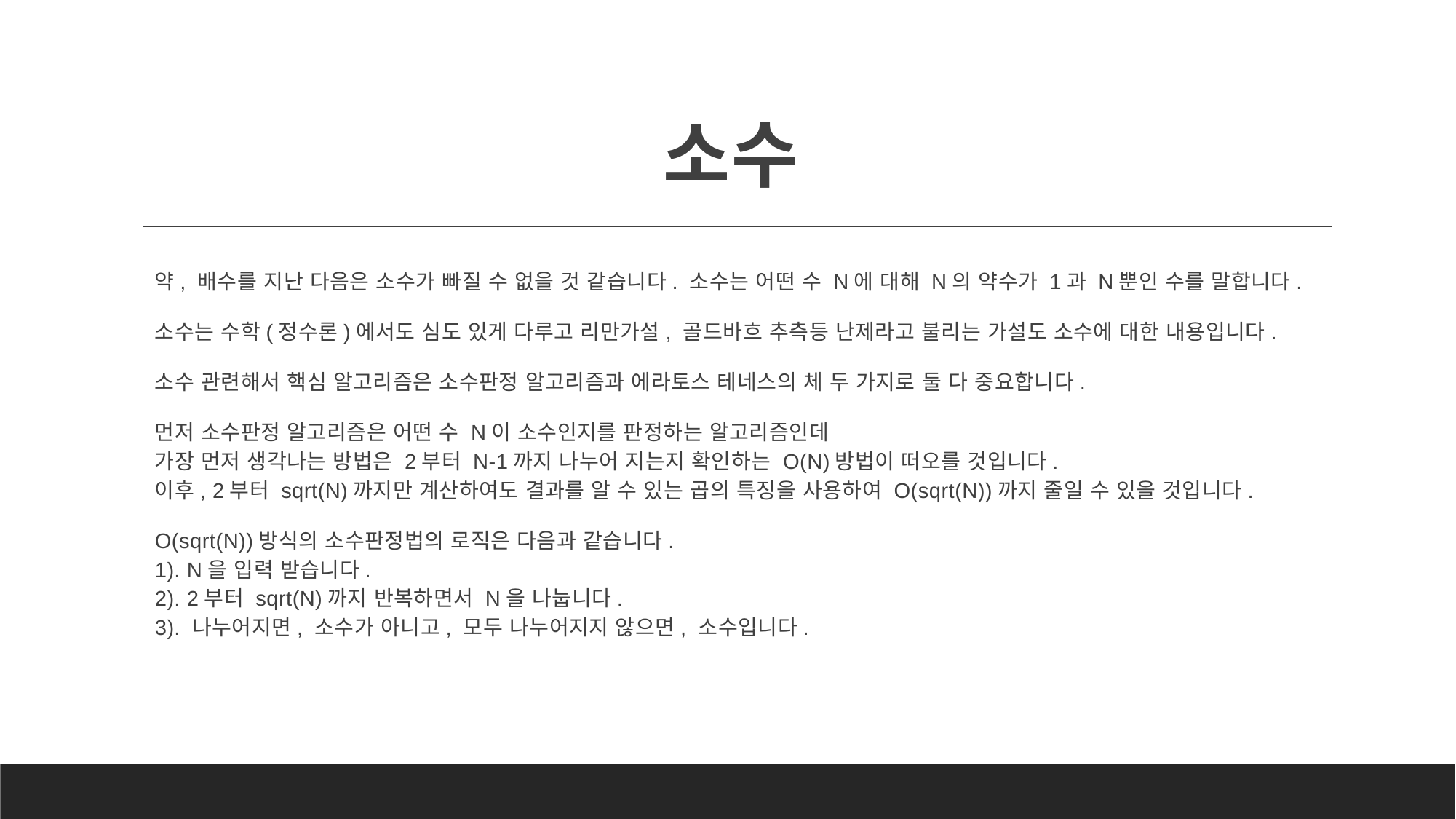

# 소수
약, 배수를 지난 다음은 소수가 빠질 수 없을 것 같습니다. 소수는 어떤 수 N에 대해 N의 약수가 1과 N뿐인 수를 말합니다.
소수는 수학(정수론)에서도 심도 있게 다루고 리만가설, 골드바흐 추측등 난제라고 불리는 가설도 소수에 대한 내용입니다.
소수 관련해서 핵심 알고리즘은 소수판정 알고리즘과 에라토스 테네스의 체 두 가지로 둘 다 중요합니다.
먼저 소수판정 알고리즘은 어떤 수 N이 소수인지를 판정하는 알고리즘인데
가장 먼저 생각나는 방법은 2부터 N-1까지 나누어 지는지 확인하는 O(N)방법이 떠오를 것입니다.
이후, 2부터 sqrt(N)까지만 계산하여도 결과를 알 수 있는 곱의 특징을 사용하여 O(sqrt(N))까지 줄일 수 있을 것입니다.
O(sqrt(N))방식의 소수판정법의 로직은 다음과 같습니다.
1). N을 입력 받습니다.
2). 2부터 sqrt(N)까지 반복하면서 N을 나눕니다.
3). 나누어지면, 소수가 아니고, 모두 나누어지지 않으면, 소수입니다.